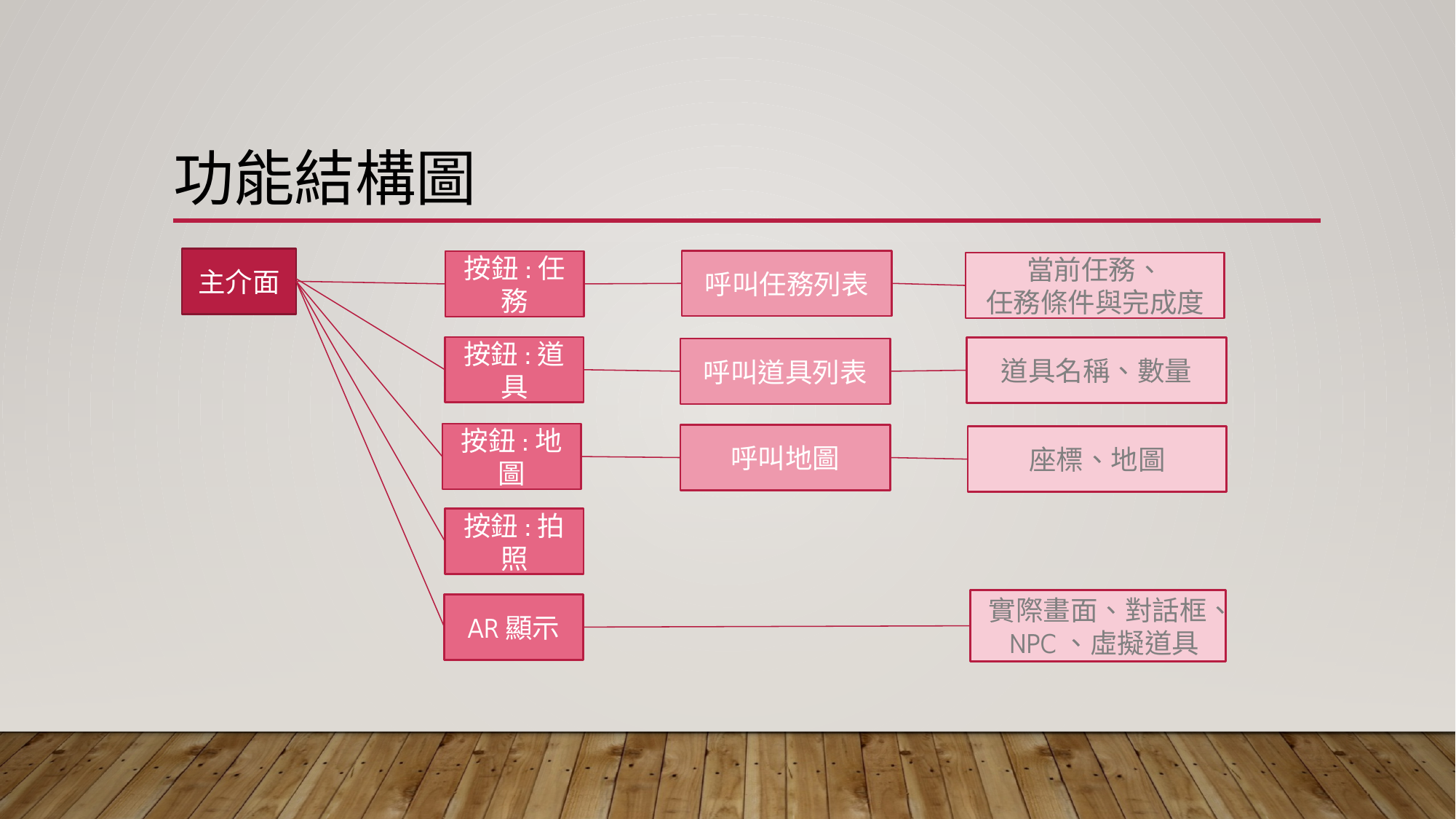

# 功能結構圖

主介面
呼叫任務列表
按鈕:任務
當前任務、
任務條件與完成度
按鈕:道具
道具名稱、數量
呼叫道具列表
按鈕:地圖
呼叫地圖
座標、地圖
按鈕:拍照
實際畫面、對話框、 NPC、虛擬道具
AR顯示